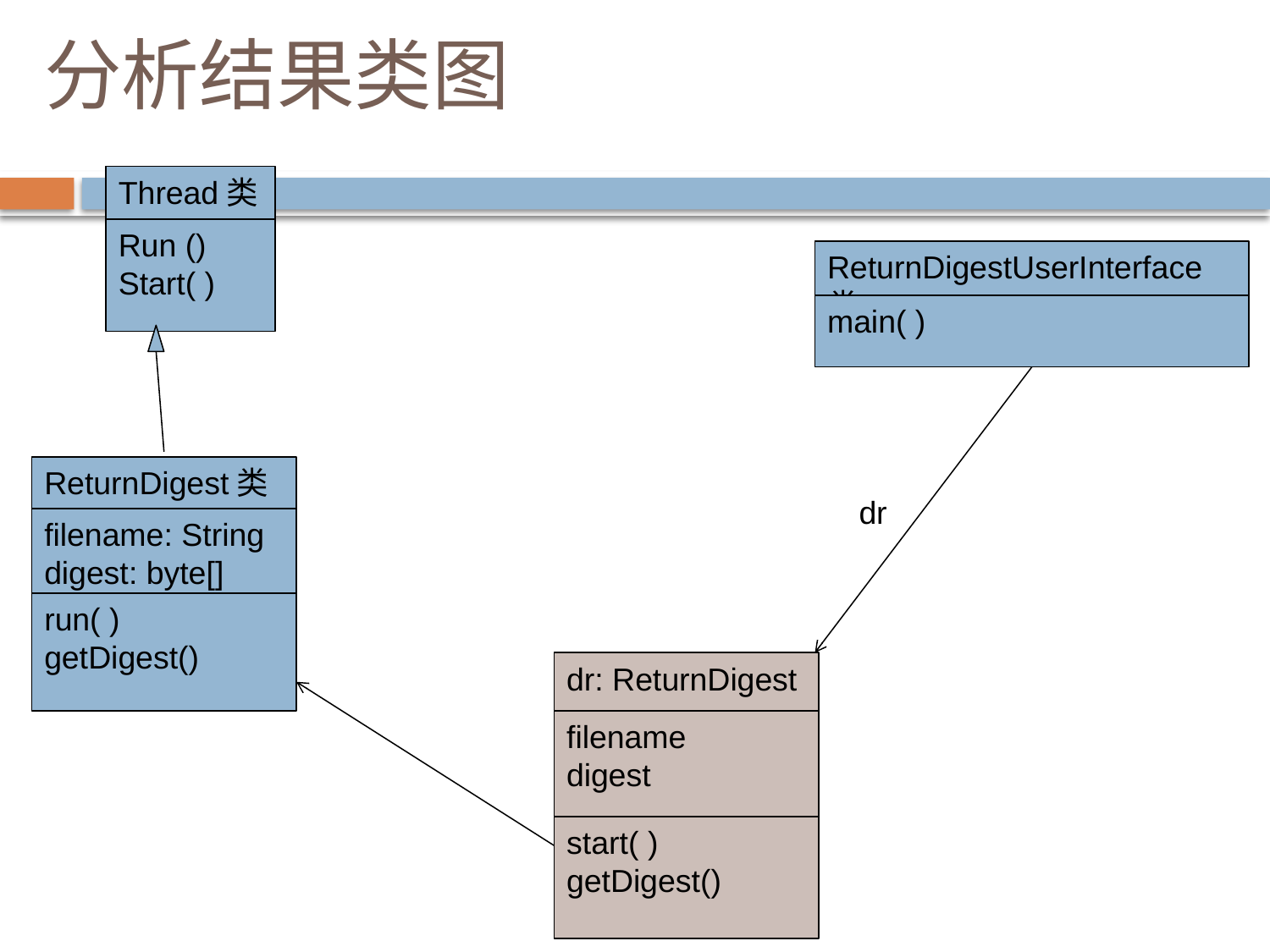

# 分析结果类图
Thread类
Run ()
Start( )
ReturnDigestUserInterface类
main( )

ReturnDigest类
filename: String
digest: byte[]
run( )
getDigest()
dr
dr: ReturnDigest
filename
digest
start( )
getDigest()